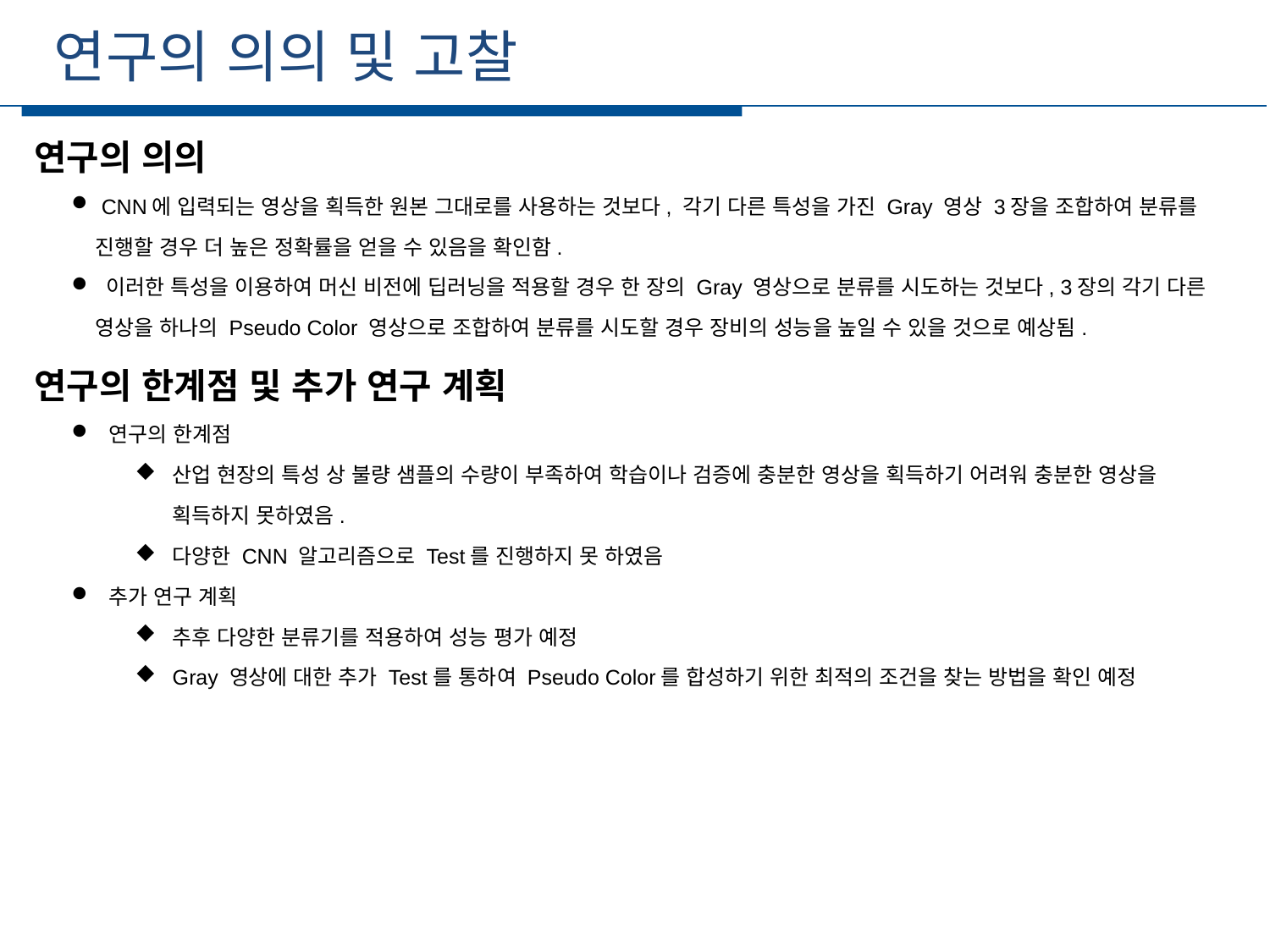

연구의 의의 및 고찰
세부일정

연구의 의의
 CNN에 입력되는 영상을 획득한 원본 그대로를 사용하는 것보다, 각기 다른 특성을 가진 Gray 영상 3장을 조합하여 분류를 진행할 경우 더 높은 정확률을 얻을 수 있음을 확인함.
 이러한 특성을 이용하여 머신 비전에 딥러닝을 적용할 경우 한 장의 Gray 영상으로 분류를 시도하는 것보다, 3장의 각기 다른 영상을 하나의 Pseudo Color 영상으로 조합하여 분류를 시도할 경우 장비의 성능을 높일 수 있을 것으로 예상됨.

연구의 한계점 및 추가 연구 계획
연구의 한계점
산업 현장의 특성 상 불량 샘플의 수량이 부족하여 학습이나 검증에 충분한 영상을 획득하기 어려워 충분한 영상을 획득하지 못하였음.
다양한 CNN 알고리즘으로 Test를 진행하지 못 하였음
추가 연구 계획
추후 다양한 분류기를 적용하여 성능 평가 예정
Gray 영상에 대한 추가 Test를 통하여 Pseudo Color를 합성하기 위한 최적의 조건을 찾는 방법을 확인 예정